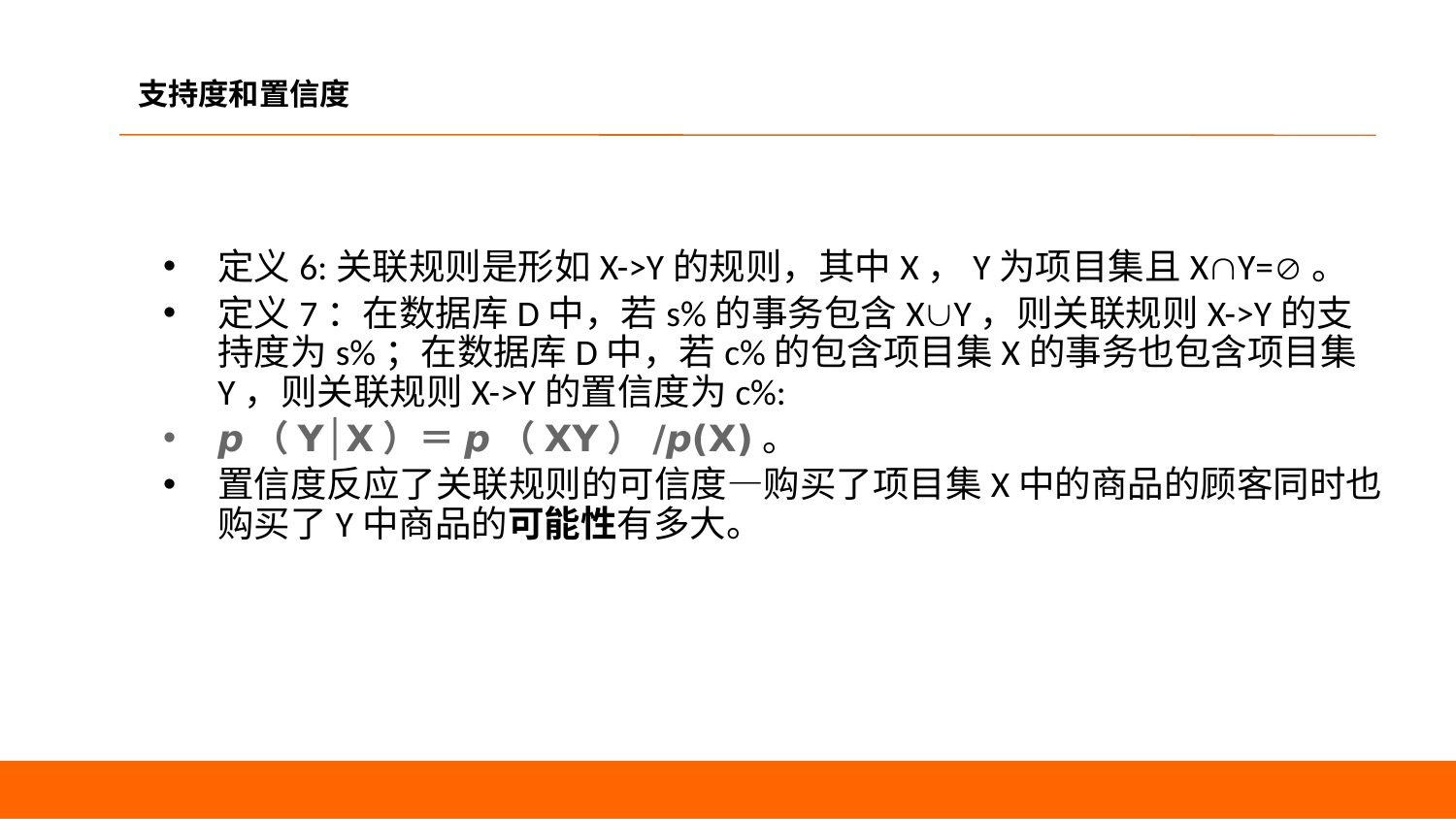

# 支持度和置信度
定义6:关联规则是形如X->Y的规则，其中X，Y为项目集且X∩Y=∅。
定义7：在数据库D中，若s%的事务包含X∪Y，则关联规则X->Y的支持度为s%；在数据库D中，若c%的包含项目集X的事务也包含项目集Y，则关联规则X->Y的置信度为c%:
p（Y│X）＝p（XY）/p(X)。
置信度反应了关联规则的可信度—购买了项目集X中的商品的顾客同时也购买了Y中商品的可能性有多大。

9